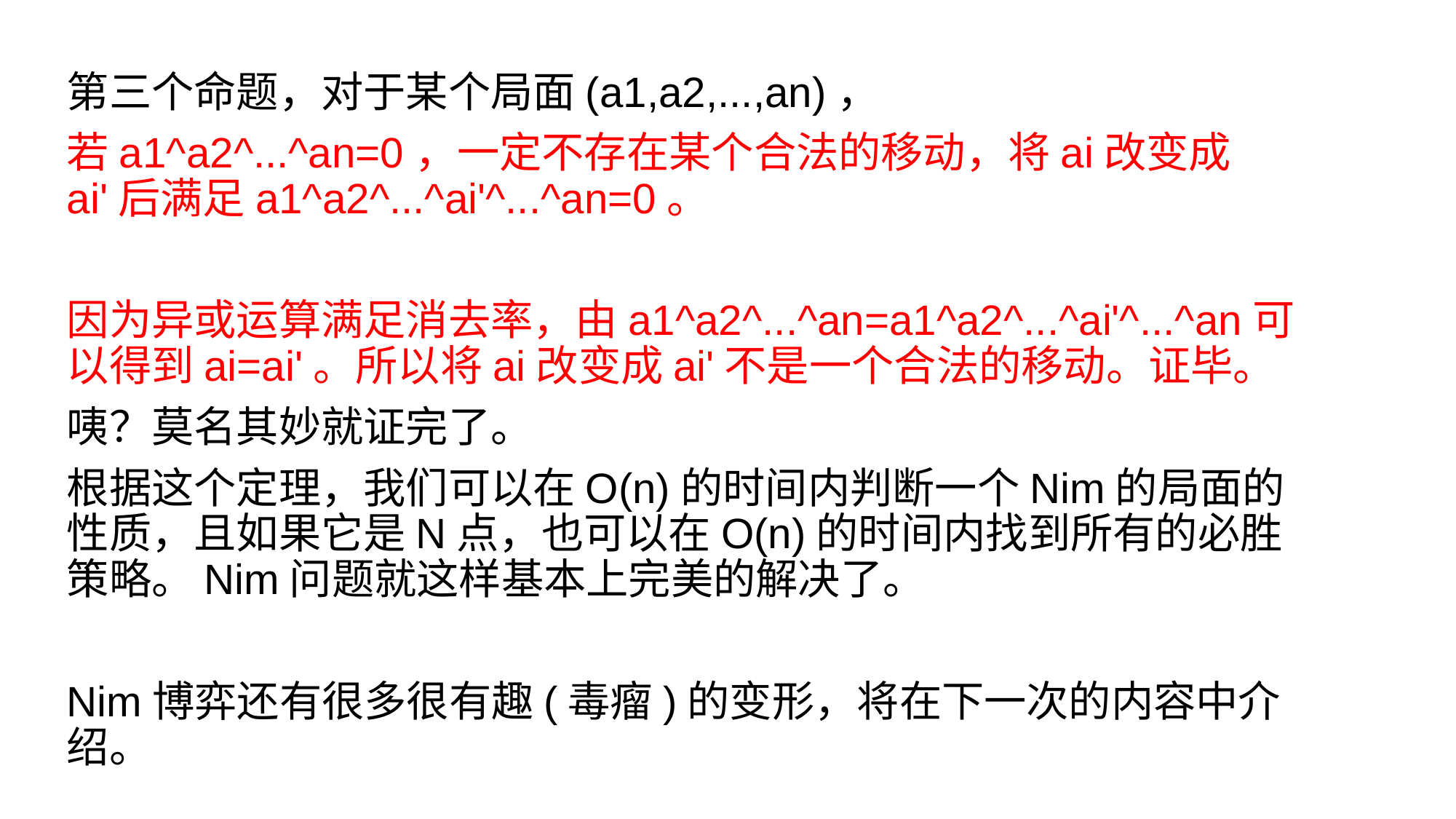

第三个命题，对于某个局面(a1,a2,...,an)，
若a1^a2^...^an=0，一定不存在某个合法的移动，将ai改变成ai'后满足a1^a2^...^ai'^...^an=0。

因为异或运算满足消去率，由a1^a2^...^an=a1^a2^...^ai'^...^an可以得到ai=ai'。所以将ai改变成ai'不是一个合法的移动。证毕。
咦？莫名其妙就证完了。
根据这个定理，我们可以在O(n)的时间内判断一个Nim的局面的性质，且如果它是N点，也可以在O(n)的时间内找到所有的必胜策略。Nim问题就这样基本上完美的解决了。

Nim博弈还有很多很有趣(毒瘤)的变形，将在下一次的内容中介绍。